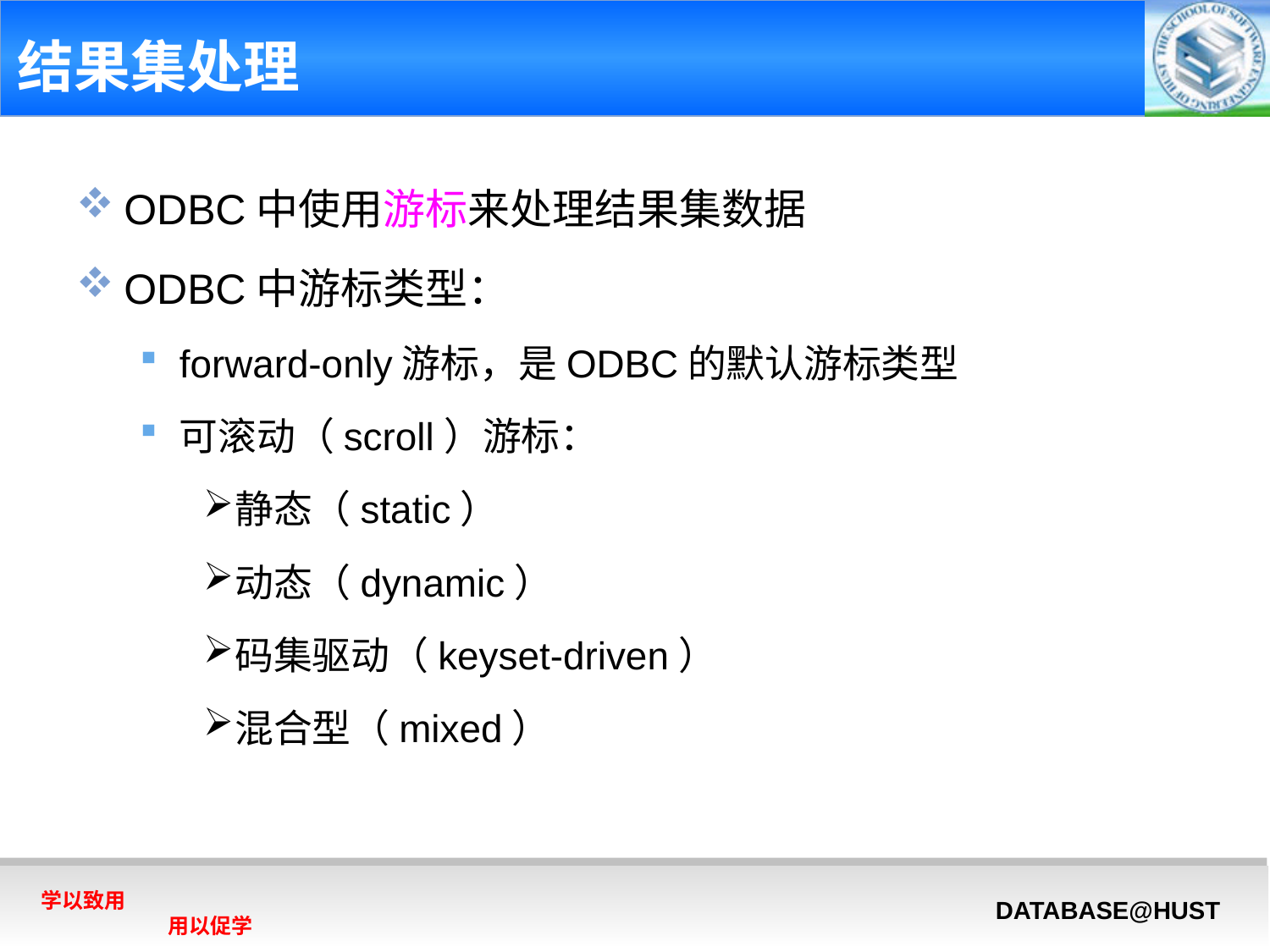

# 结果集处理
ODBC中使用游标来处理结果集数据
ODBC中游标类型：
forward-only游标，是ODBC的默认游标类型
可滚动（scroll）游标：
静态（static）
动态（dynamic）
码集驱动（keyset-driven）
混合型（mixed）